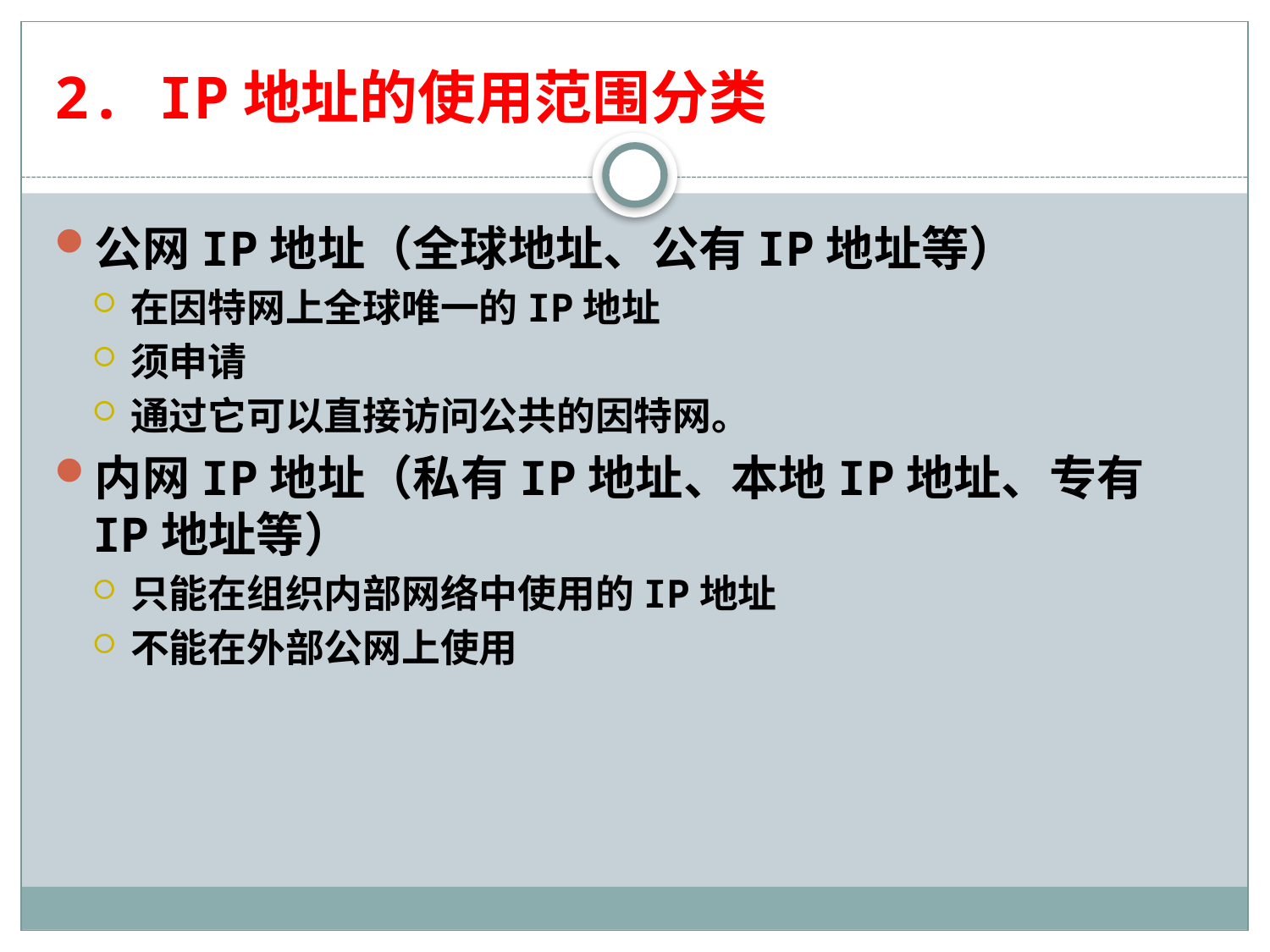

# 2. IP地址的使用范围分类
公网IP地址（全球地址、公有IP地址等）
在因特网上全球唯一的IP地址
须申请
通过它可以直接访问公共的因特网。
内网IP地址（私有IP地址、本地IP地址、专有IP地址等）
只能在组织内部网络中使用的IP地址
不能在外部公网上使用